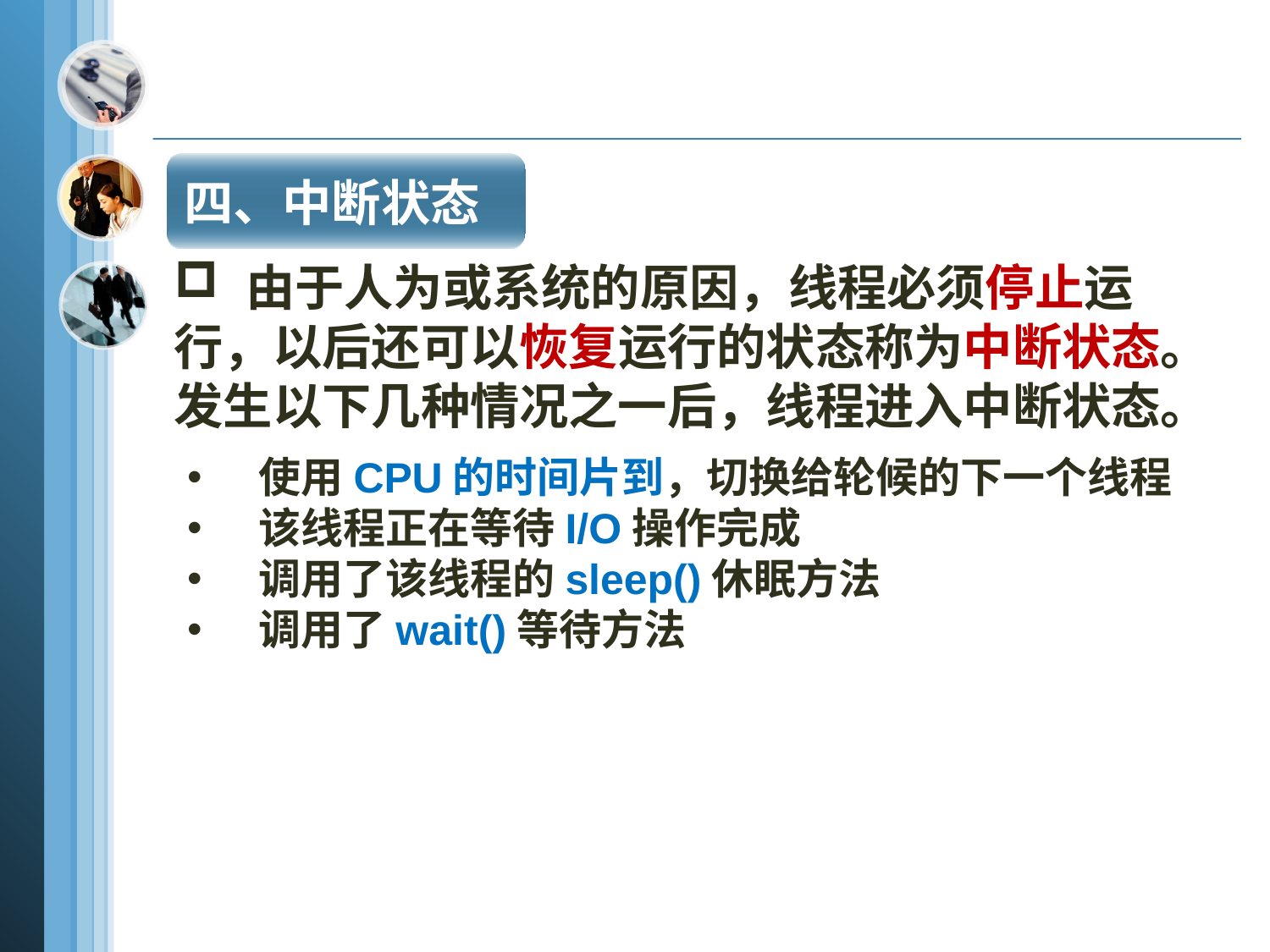

四、中断状态

由于人为或系统的原因，线程必须停止运
行，以后还可以恢复运行的状态称为中断状态。
发生以下几种情况之一后，线程进入中断状态。
使用CPU的时间片到，切换给轮候的下一个线程
该线程正在等待I/O操作完成
调用了该线程的sleep()休眠方法
调用了wait()等待方法